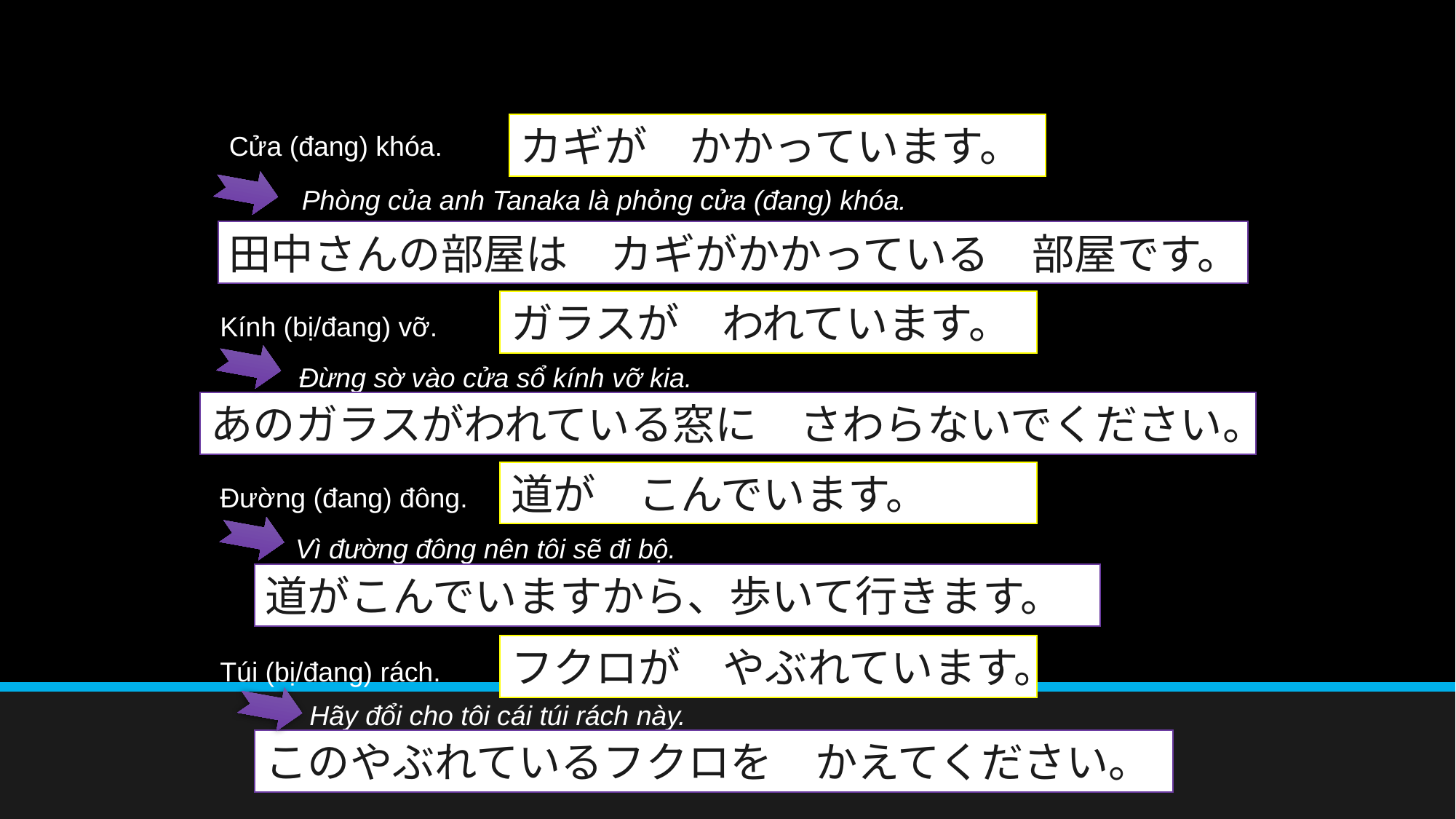

カギが　かかっています。
Cửa (đang) khóa.

Phòng của anh Tanaka là phỏng cửa (đang) khóa.
田中さんの部屋は　カギがかかっている　部屋です。
ガラスが　われています。
Kính (bị/đang) vỡ.

Đừng sờ vào cửa sổ kính vỡ kia.
あのガラスがわれている窓に　さわらないでください。
道が　こんでいます。
Đường (đang) đông.

Vì đường đông nên tôi sẽ đi bộ.
道がこんでいますから、歩いて行きます。
フクロが　やぶれています。
Túi (bị/đang) rách.

Hãy đổi cho tôi cái túi rách này.
このやぶれているフクロを　かえてください。